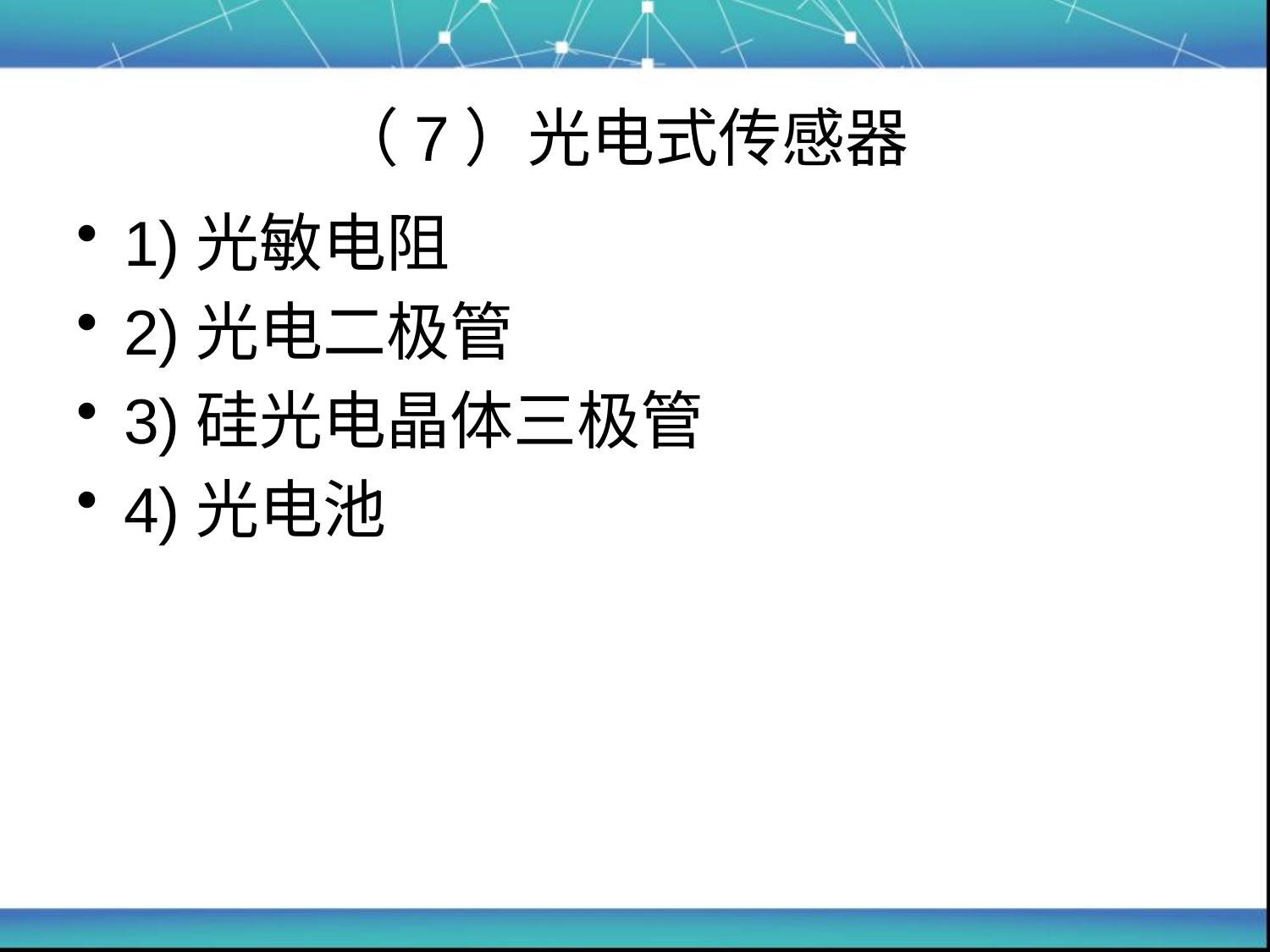

# （7）光电式传感器
1)光敏电阻
2)光电二极管
3)硅光电晶体三极管
4)光电池

28